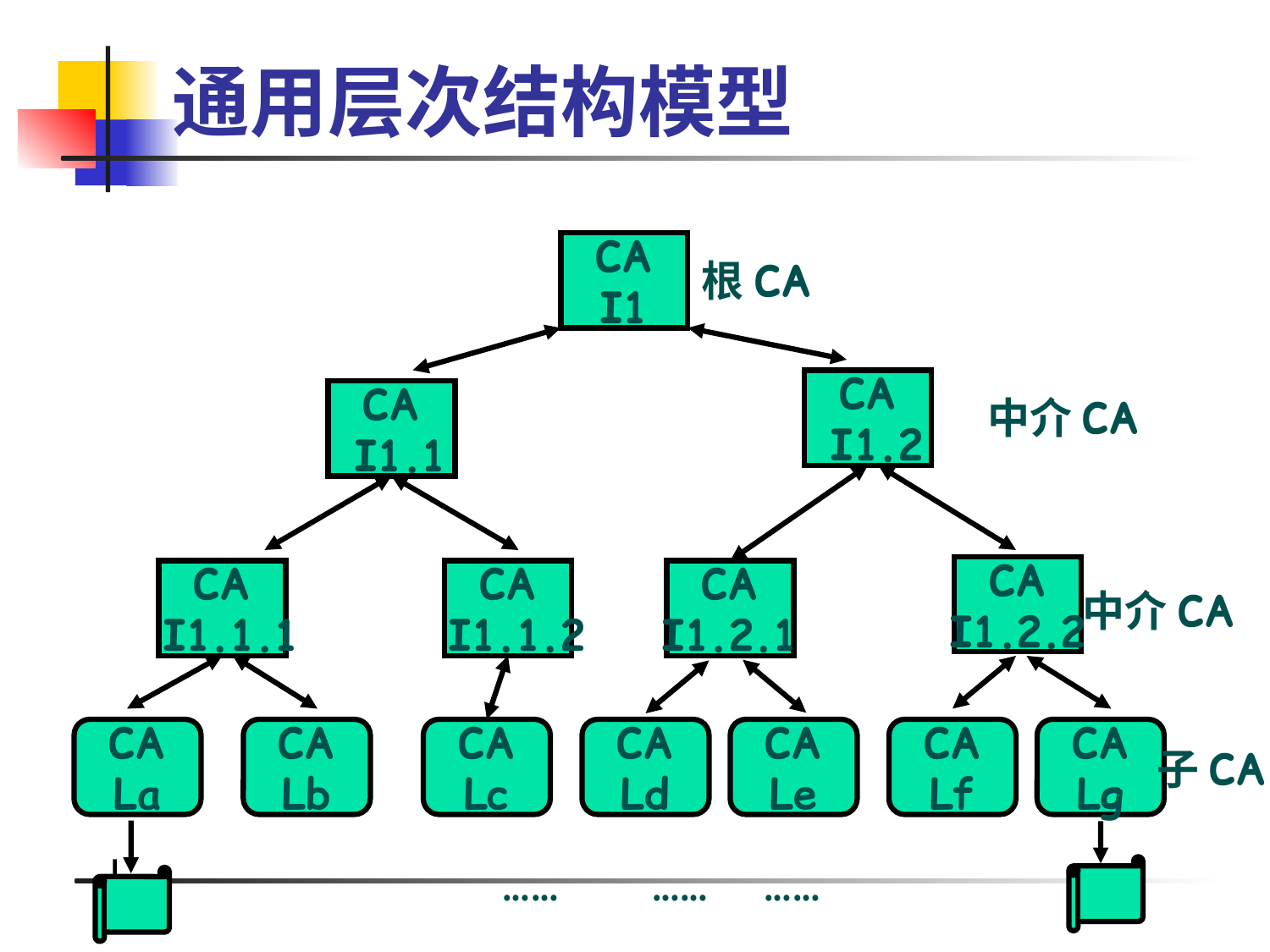

# 通用层次结构模型
CA
I1
根CA

CA
 I1.2
CA
 I1.1
中介CA

CA
I1.2.2
CA
 I1.1.1
CA
 I1.1.2
CA
I1.2.1
中介CA

CA
La
CA
Lb
CA
Lc
CA
Ld
CA
Le
CA
Lf
CA
Lg
子CA

……     ……   ……